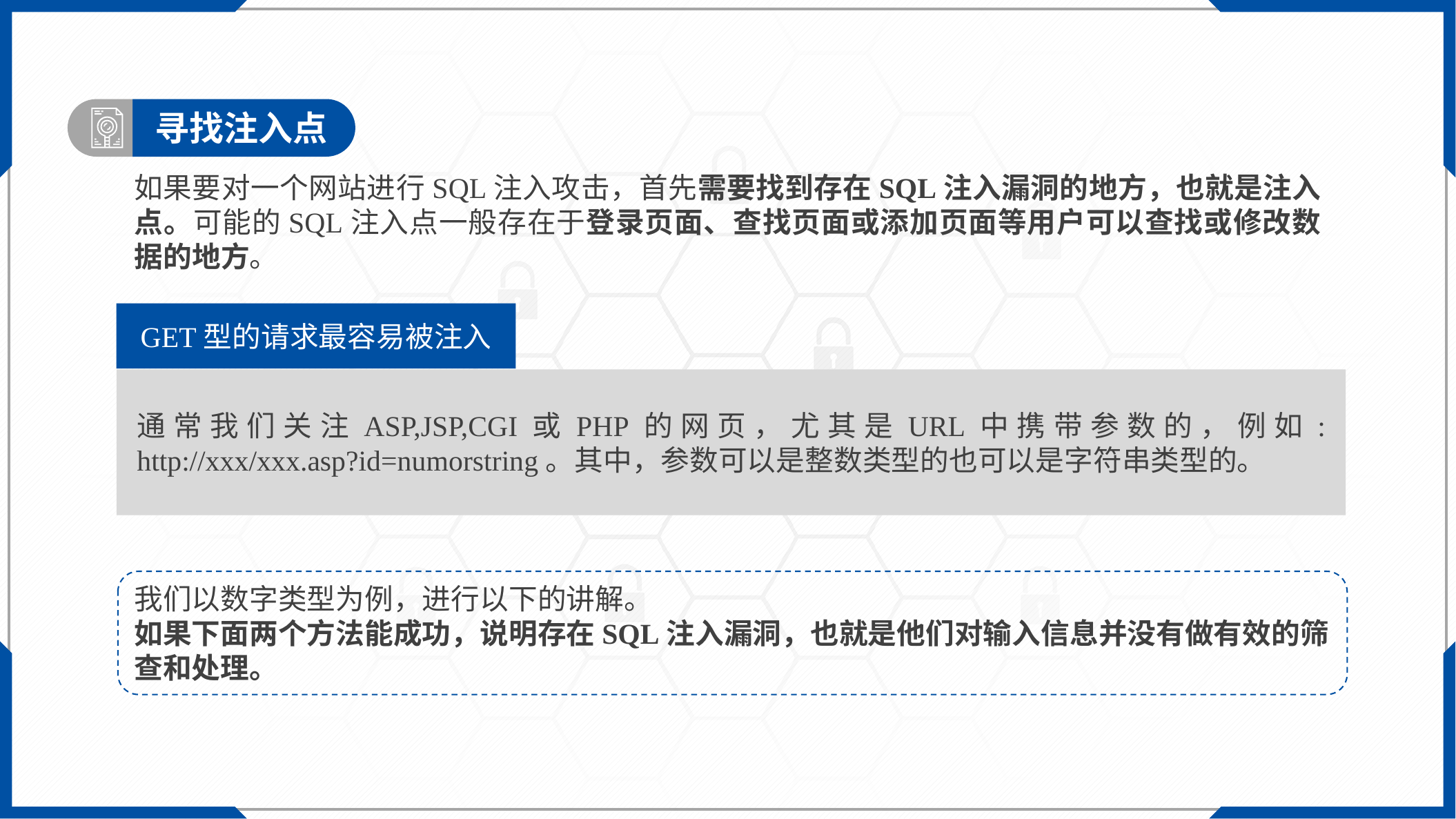

寻找注入点

如果要对一个网站进行SQL注入攻击，首先需要找到存在SQL注入漏洞的地方，也就是注入点。可能的SQL注入点一般存在于登录页面、查找页面或添加页面等用户可以查找或修改数据的地方。
GET型的请求最容易被注入
通常我们关注ASP,JSP,CGI或PHP的网页，尤其是URL中携带参数的，例如: http://xxx/xxx.asp?id=numorstring。其中，参数可以是整数类型的也可以是字符串类型的。
我们以数字类型为例，进行以下的讲解。
如果下面两个方法能成功，说明存在SQL注入漏洞，也就是他们对输入信息并没有做有效的筛查和处理。